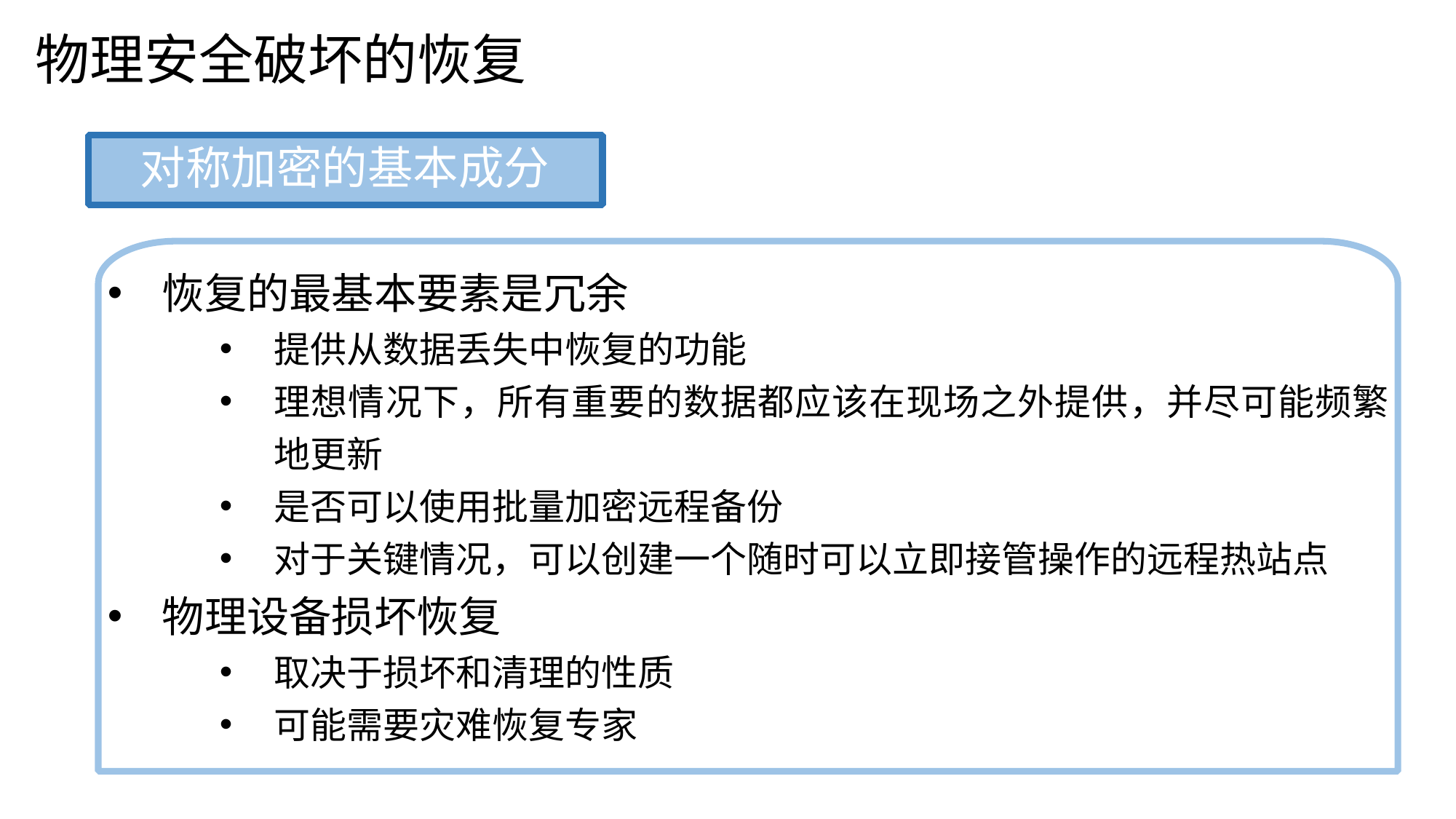

物理安全破坏的恢复

对称加密的基本成分
恢复的最基本要素是冗余
提供从数据丢失中恢复的功能
理想情况下，所有重要的数据都应该在现场之外提供，并尽可能频繁地更新
是否可以使用批量加密远程备份
对于关键情况，可以创建一个随时可以立即接管操作的远程热站点
物理设备损坏恢复
取决于损坏和清理的性质
可能需要灾难恢复专家